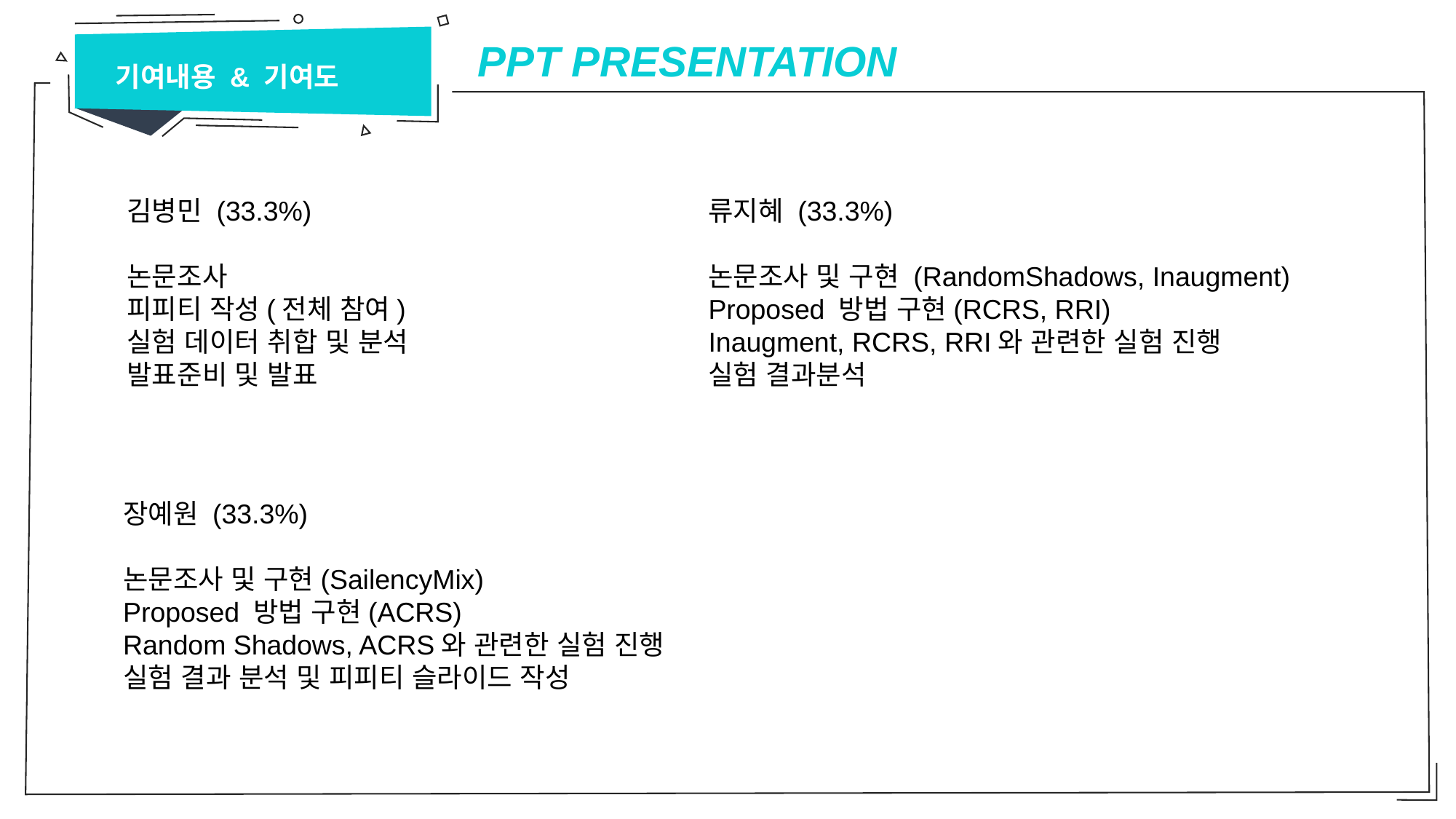

PPT PRESENTATION

기여내용 & 기여도

### Chart

| Category |
|---|
김병민 (33.3%)

논문조사
피피티 작성(전체 참여)
실험 데이터 취합 및 분석
발표준비 및 발표

류지혜 (33.3%)

논문조사 및 구현 (RandomShadows, Inaugment)
Proposed 방법 구현(RCRS, RRI)
Inaugment, RCRS, RRI와 관련한 실험 진행
실험 결과분석

장예원 (33.3%)

논문조사 및 구현(SailencyMix)
Proposed 방법 구현(ACRS)
Random Shadows, ACRS와 관련한 실험 진행
실험 결과 분석 및 피피티 슬라이드 작성